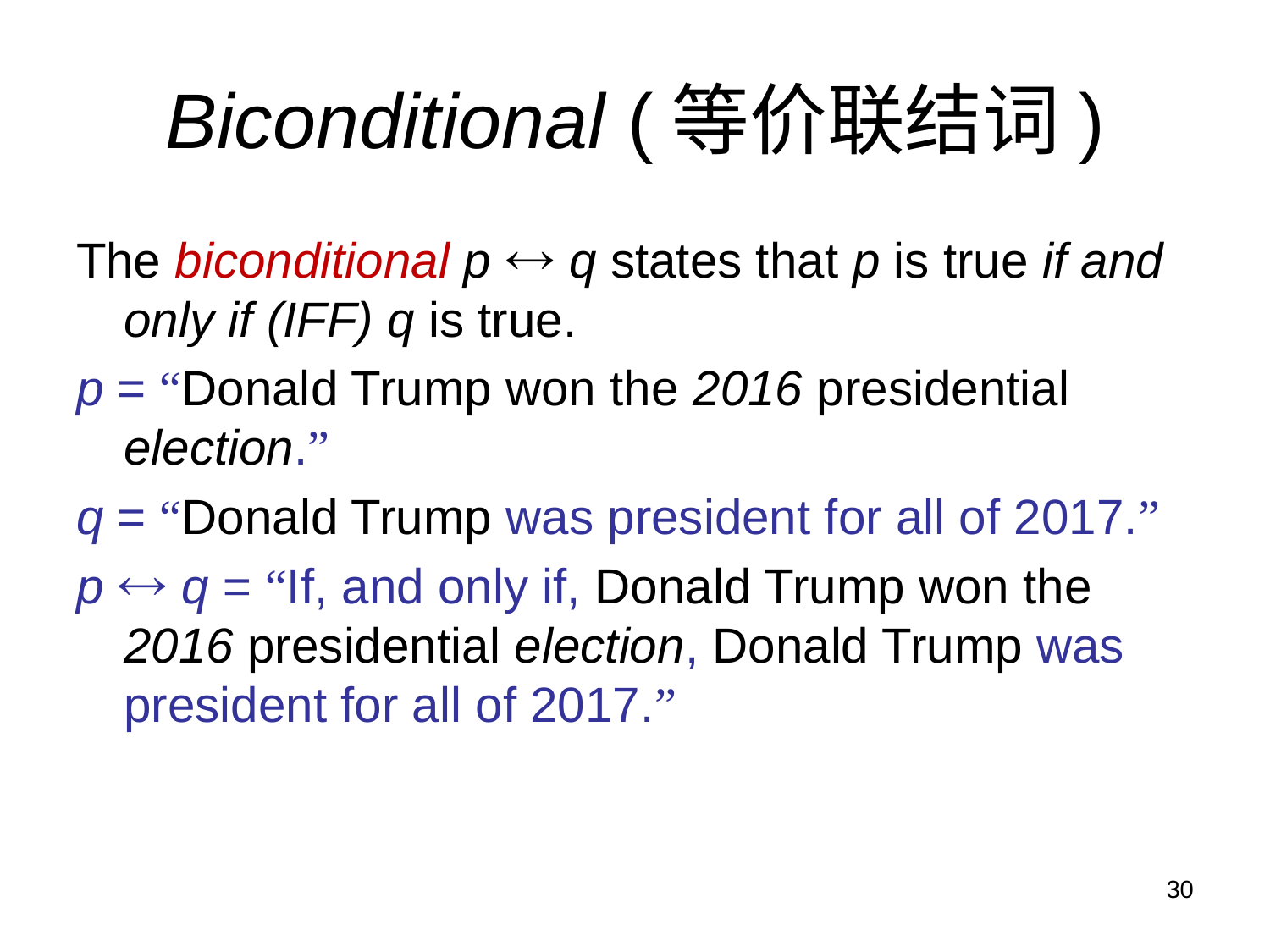

Topic #1.0 – Propositional Logic: Operators
# Biconditional (等价联结词)
The biconditional p ↔ q states that p is true if and only if (IFF) q is true.
p = “Donald Trump won the 2016 presidential election.”
q = “Donald Trump was president for all of 2017.”
p ↔ q = “If, and only if, Donald Trump won the 2016 presidential election, Donald Trump was president for all of 2017.”
30